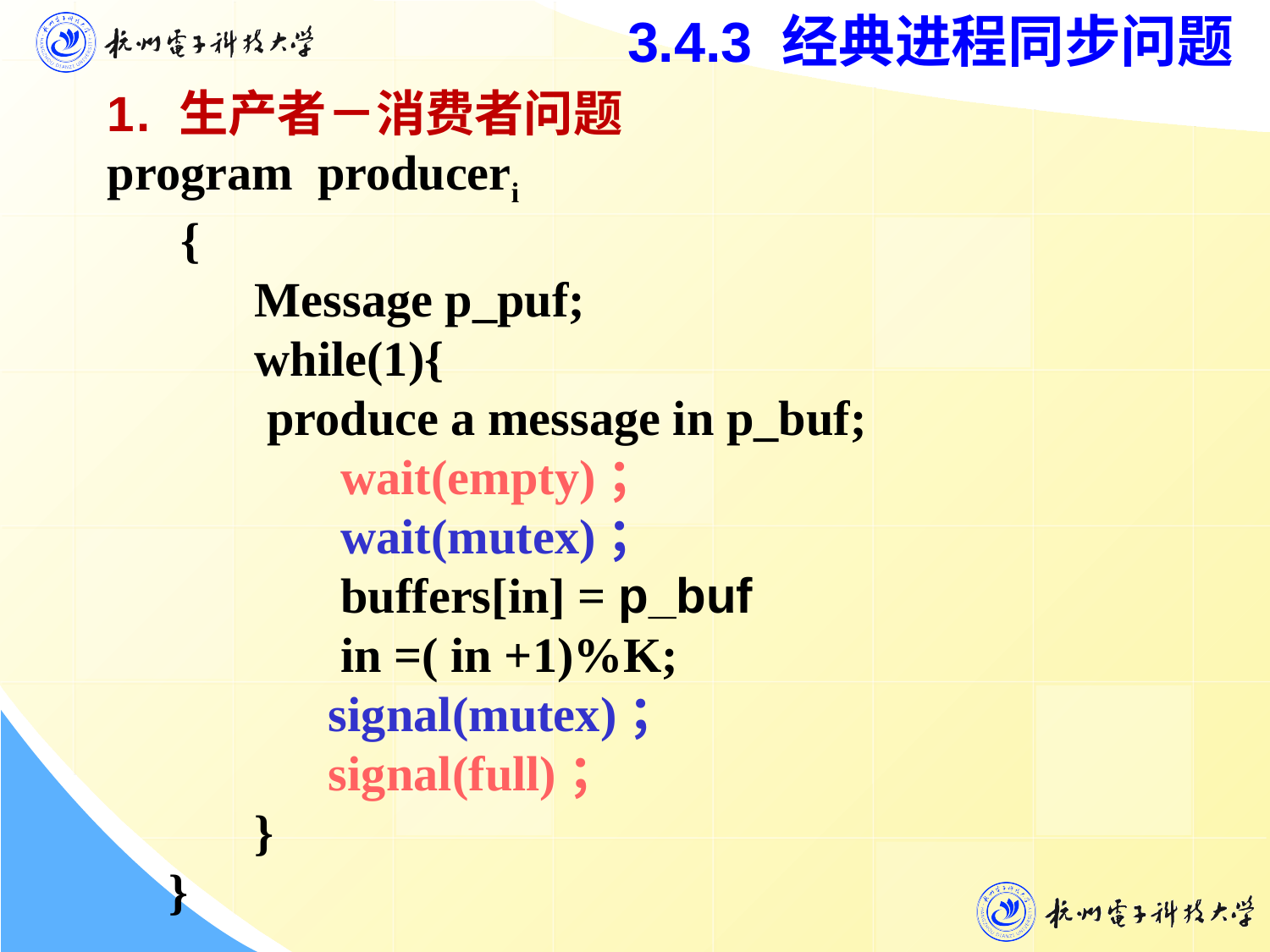

3.4.3 经典进程同步问题
生产者－消费者问题
program  produceri
      {
            Message p_puf;
            while(1){
             produce a message in p_buf;
                   wait(empty)；
                   wait(mutex)；
                   buffers[in] = p_buf
                   in =( in +1)%K;
                  signal(mutex)；
                  signal(full)；
            }
     }